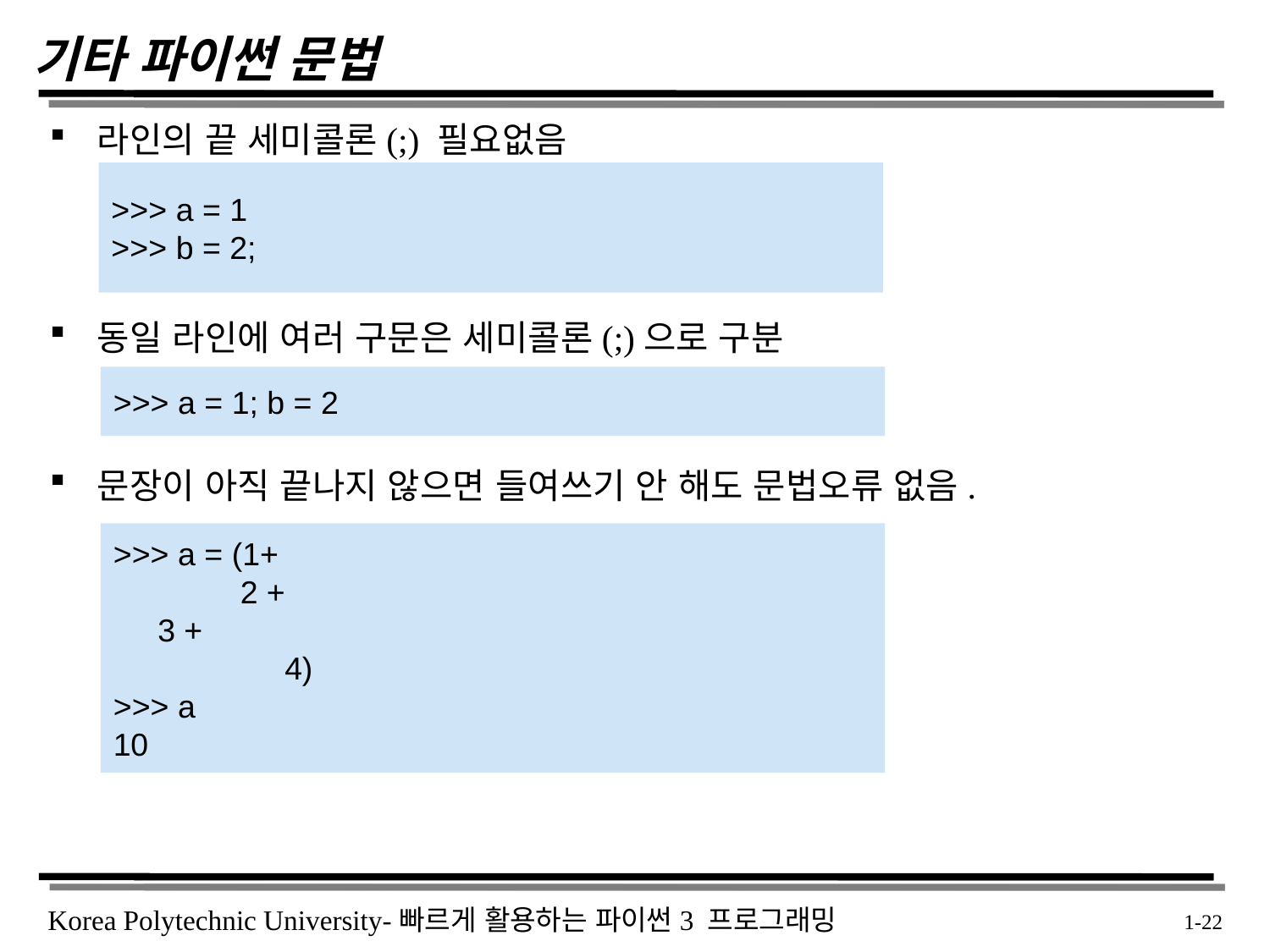

# 기타 파이썬 문법
라인의 끝 세미콜론(;) 필요없음

동일 라인에 여러 구문은 세미콜론(;)으로 구분

문장이 아직 끝나지 않으면 들여쓰기 안 해도 문법오류 없음.
>>> a = 1
>>> b = 2;
>>> a = 1; b = 2
>>> a = (1+
	2 +
     3 +
	     4)
>>> a
10
 1-22